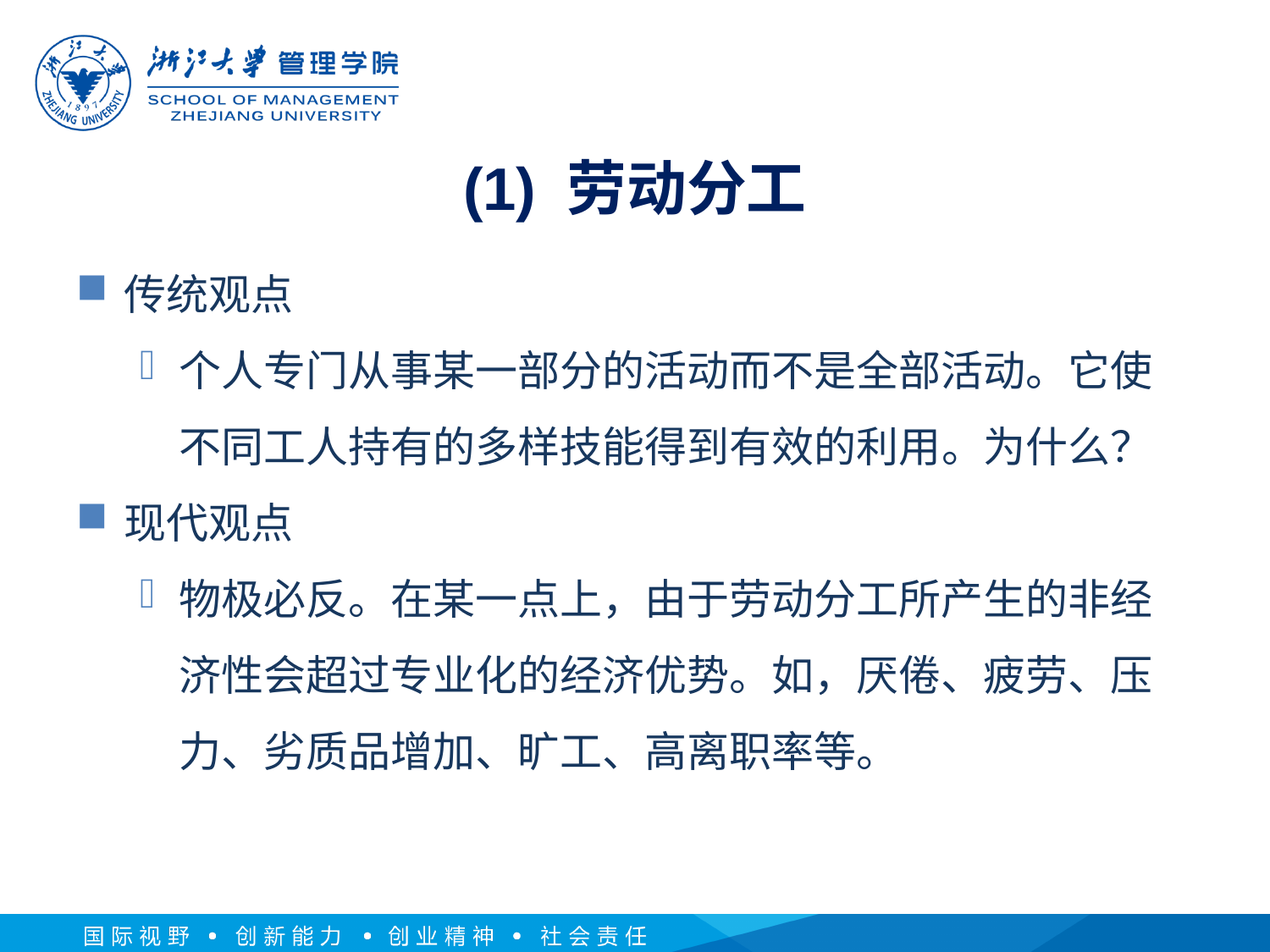

# (1) 劳动分工
传统观点
个人专门从事某一部分的活动而不是全部活动。它使不同工人持有的多样技能得到有效的利用。为什么？
现代观点
物极必反。在某一点上，由于劳动分工所产生的非经济性会超过专业化的经济优势。如，厌倦、疲劳、压力、劣质品增加、旷工、高离职率等。